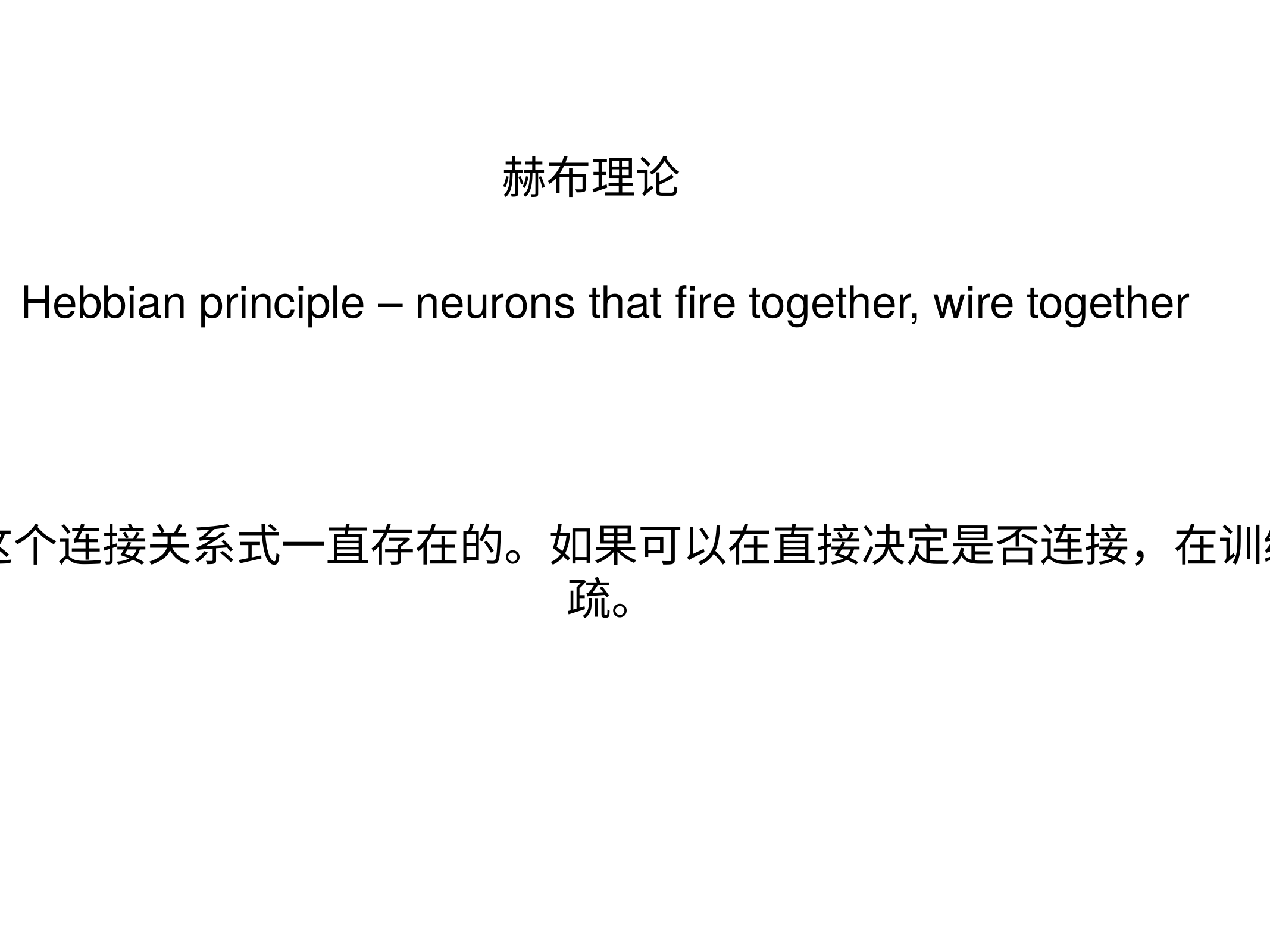

赫布理论
Hebbian principle – neurons that fire together, wire together
my thought：连接关系现在是通过改变权重来调节，而这个连接关系式一直存在的。如果可以在直接决定是否连接，在训练过程中改变连接的存在性，就可以将稠密连接变为稀疏。